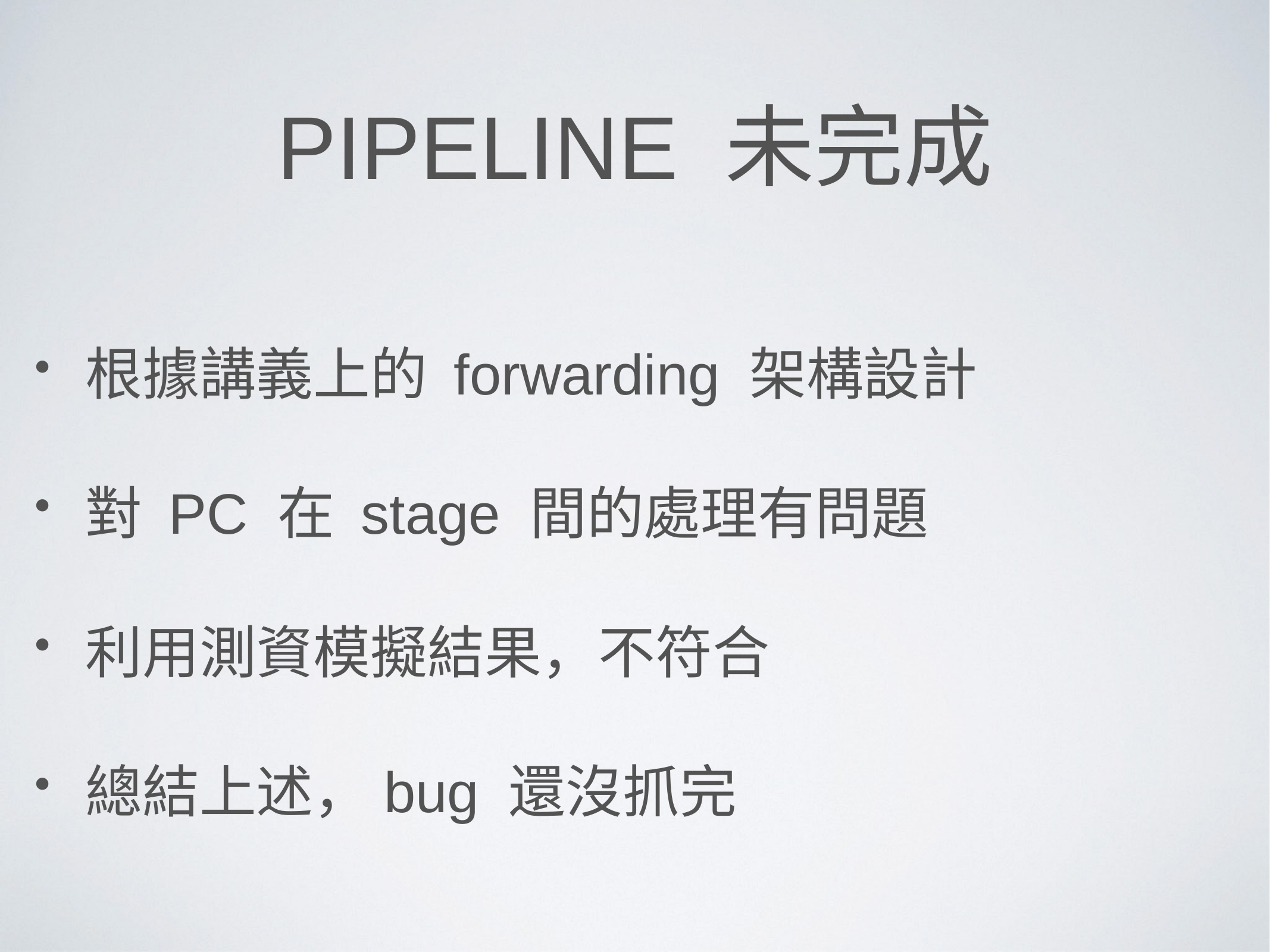

# pipeline 未完成
根據講義上的 forwarding 架構設計
對 PC 在 stage 間的處理有問題
利用測資模擬結果，不符合
總結上述，bug 還沒抓完